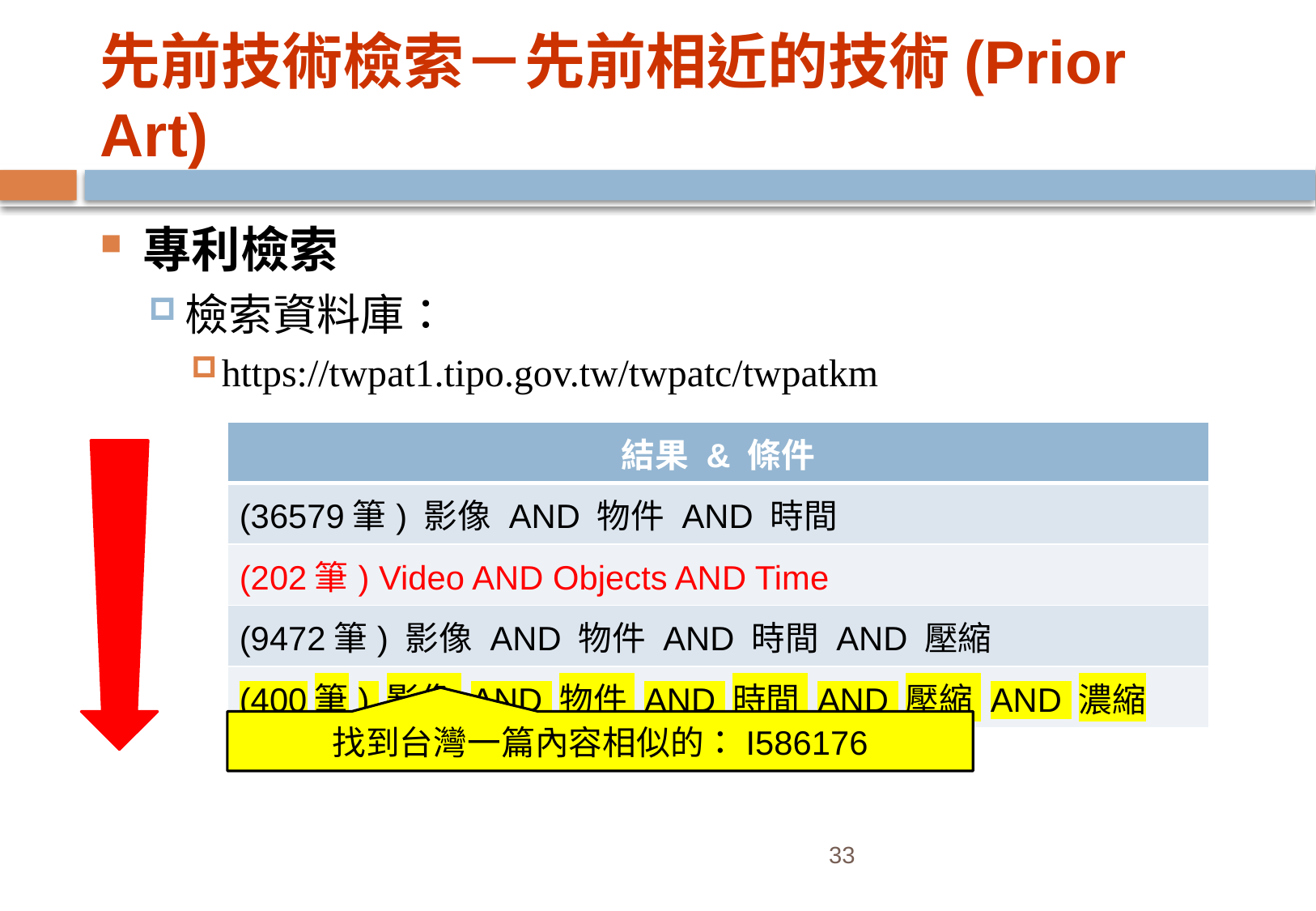

# 先前技術檢索－先前相近的技術(Prior Art)
專利檢索
檢索資料庫：
https://twpat1.tipo.gov.tw/twpatc/twpatkm
| 結果 & 條件 |
| --- |
| (36579筆) 影像 AND 物件 AND 時間 |
| (202筆) Video AND Objects AND Time |
| (9472筆) 影像 AND 物件 AND 時間 AND 壓縮 |
| (400筆) 影像 AND 物件 AND 時間 AND 壓縮 AND 濃縮 |

找到台灣一篇內容相似的：I586176
33